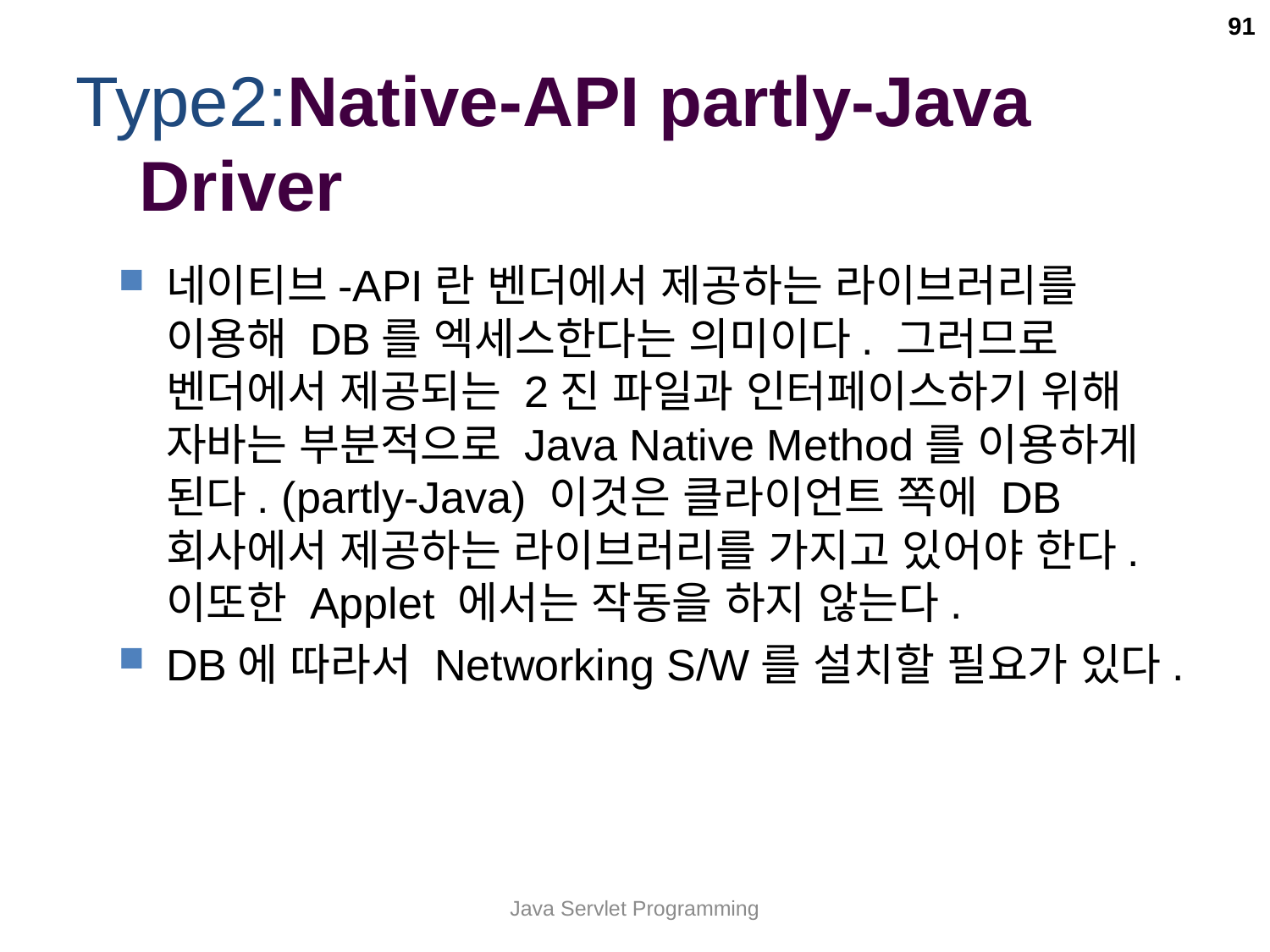

91
Type2:Native-API partly-Java Driver
네이티브-API란 벤더에서 제공하는 라이브러리를 이용해 DB를 엑세스한다는 의미이다. 그러므로 벤더에서 제공되는 2진 파일과 인터페이스하기 위해 자바는 부분적으로 Java Native Method를 이용하게 된다. (partly-Java) 이것은 클라이언트 쪽에 DB회사에서 제공하는 라이브러리를 가지고 있어야 한다. 이또한 Applet 에서는 작동을 하지 않는다.
DB에 따라서 Networking S/W를 설치할 필요가 있다.

Java Servlet Programming